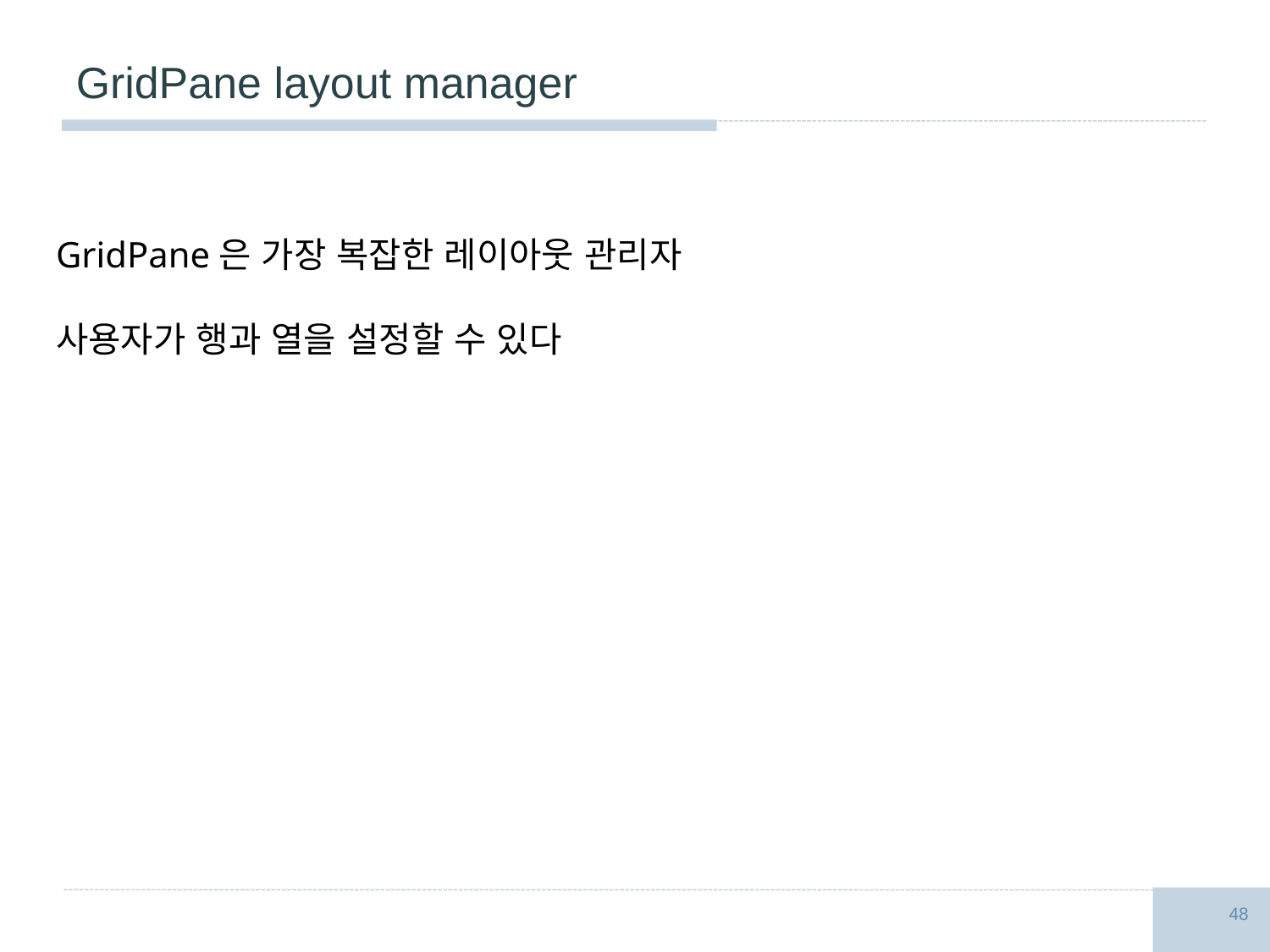

# GridPane layout manager
GridPane은 가장 복잡한 레이아웃 관리자

사용자가 행과 열을 설정할 수 있다